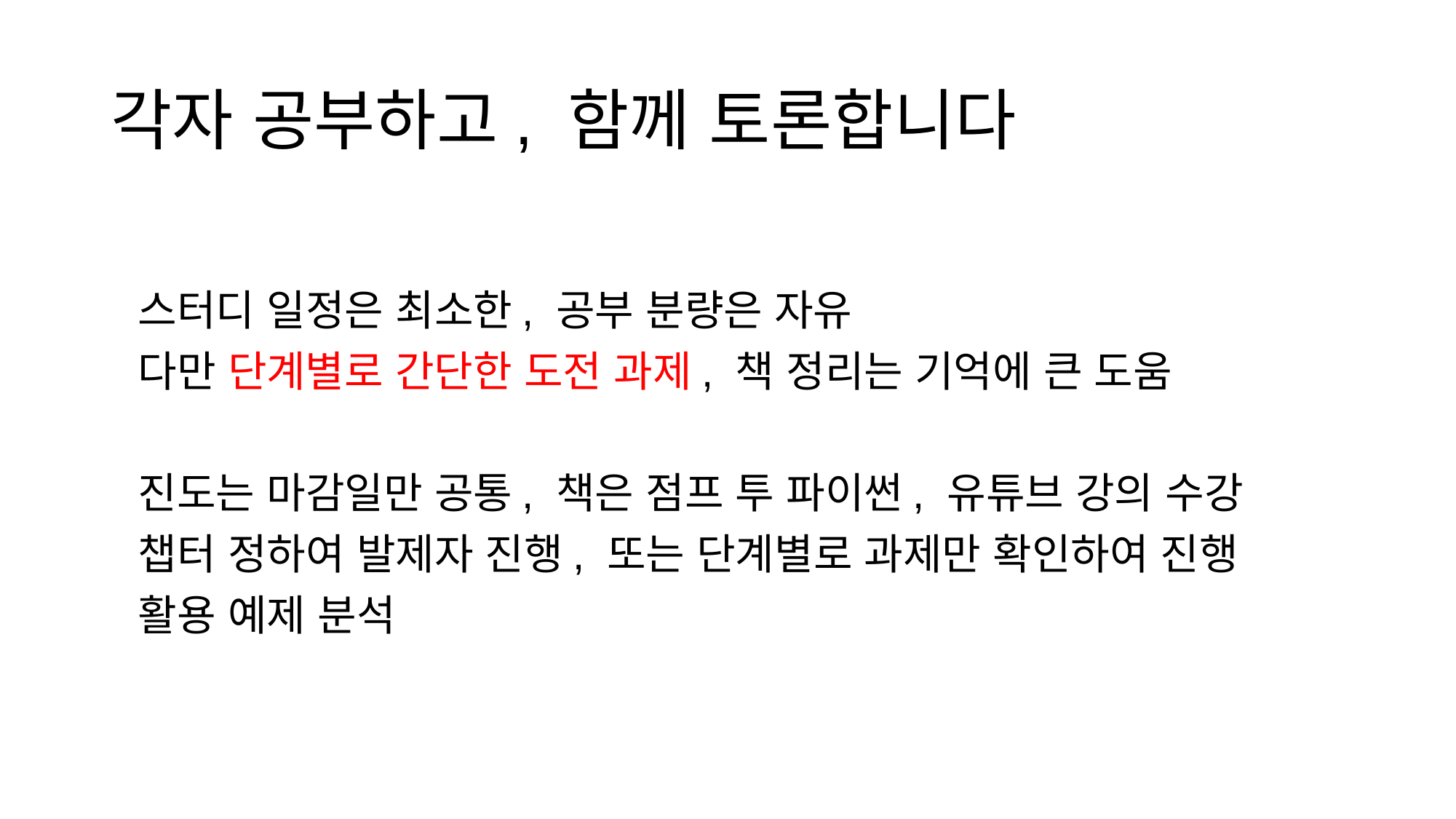

# 각자 공부하고, 함께 토론합니다

스터디 일정은 최소한, 공부 분량은 자유
다만 단계별로 간단한 도전 과제, 책 정리는 기억에 큰 도움

진도는 마감일만 공통, 책은 점프 투 파이썬, 유튜브 강의 수강
챕터 정하여 발제자 진행, 또는 단계별로 과제만 확인하여 진행
활용 예제 분석